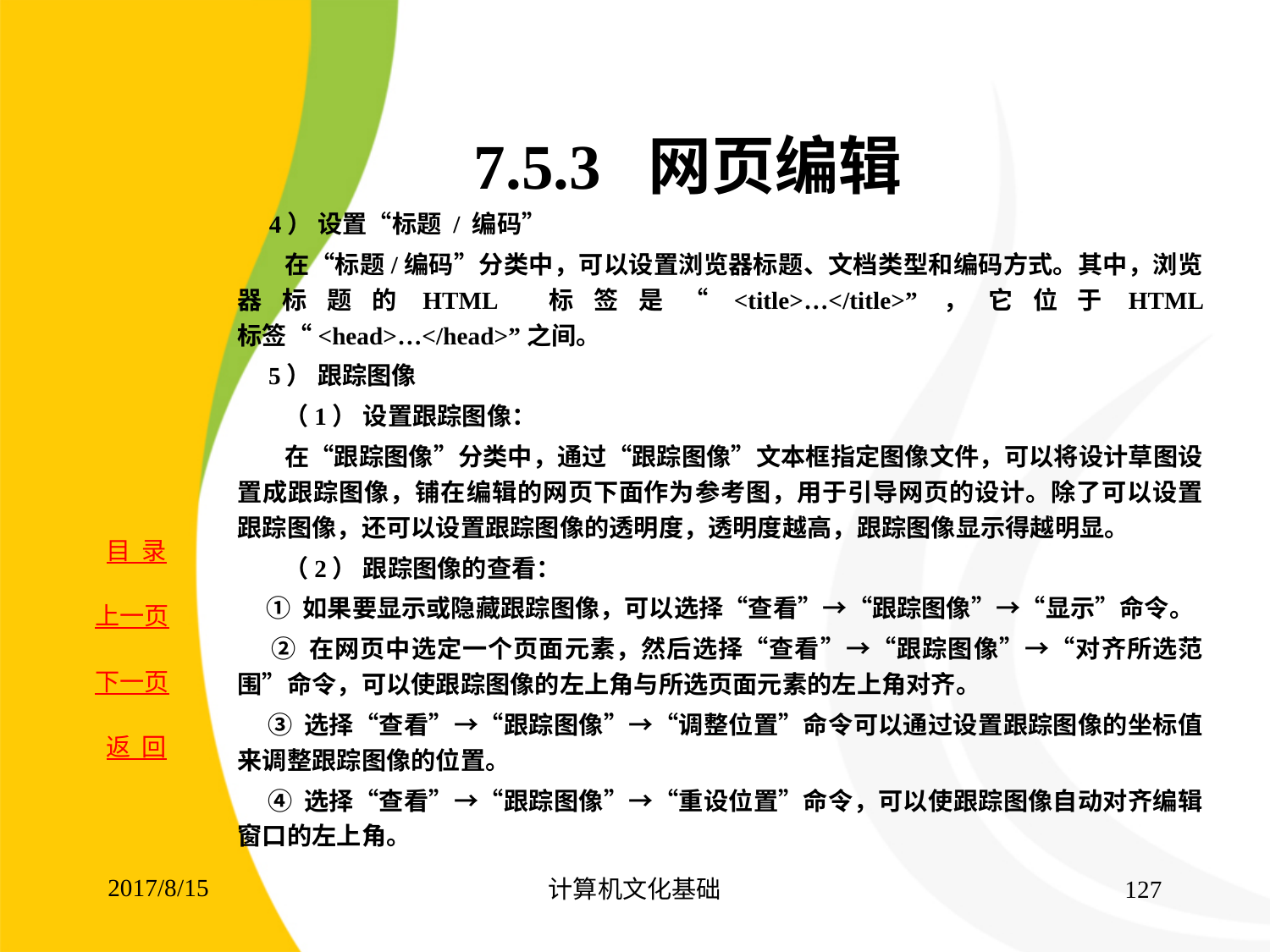

# 7.5.3  网页编辑
           4） 设置“标题 / 编码”
       在“标题/编码”分类中，可以设置浏览器标题、文档类型和编码方式。其中，浏览器标题的HTML 标签是“<title>…</title>”，它位于HTML 标签“<head>…</head>”之间。
     5） 跟踪图像
       （1） 设置跟踪图像：
       在“跟踪图像”分类中，通过“跟踪图像”文本框指定图像文件，可以将设计草图设置成跟踪图像，铺在编辑的网页下面作为参考图，用于引导网页的设计。除了可以设置跟踪图像，还可以设置跟踪图像的透明度，透明度越高，跟踪图像显示得越明显。
       （2） 跟踪图像的查看：
     ① 如果要显示或隐藏跟踪图像，可以选择“查看”→“跟踪图像”→“显示”命令。
     ② 在网页中选定一个页面元素，然后选择“查看”→“跟踪图像”→“对齐所选范围”命令，可以使跟踪图像的左上角与所选页面元素的左上角对齐。
     ③ 选择“查看”→“跟踪图像”→“调整位置”命令可以通过设置跟踪图像的坐标值来调整跟踪图像的位置。
     ④ 选择“查看”→“跟踪图像”→“重设位置”命令，可以使跟踪图像自动对齐编辑窗口的左上角。
2017/8/15
计算机文化基础
127